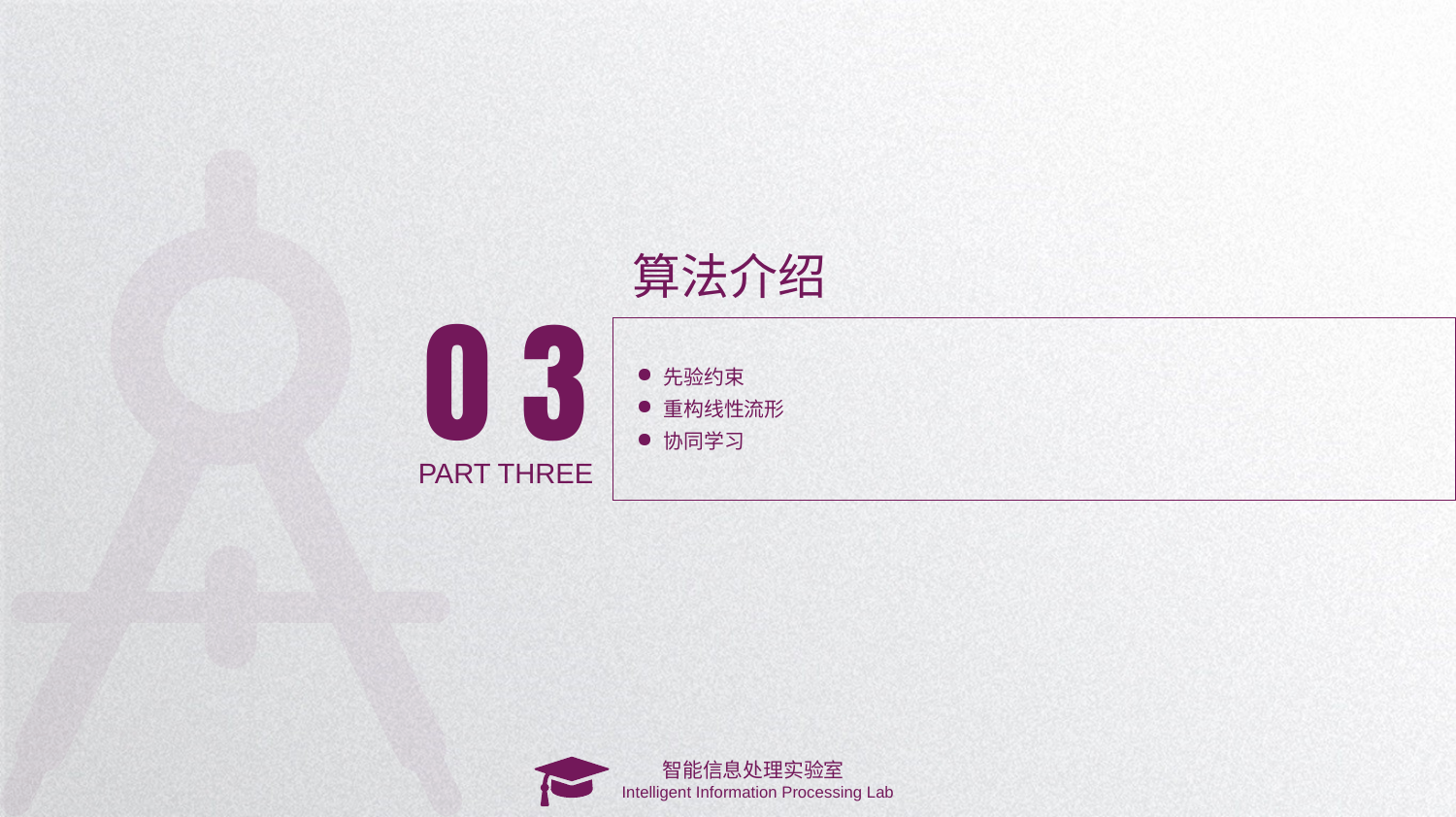

算法介绍
0 3

先验约束
重构线性流形
协同学习
PART THREE